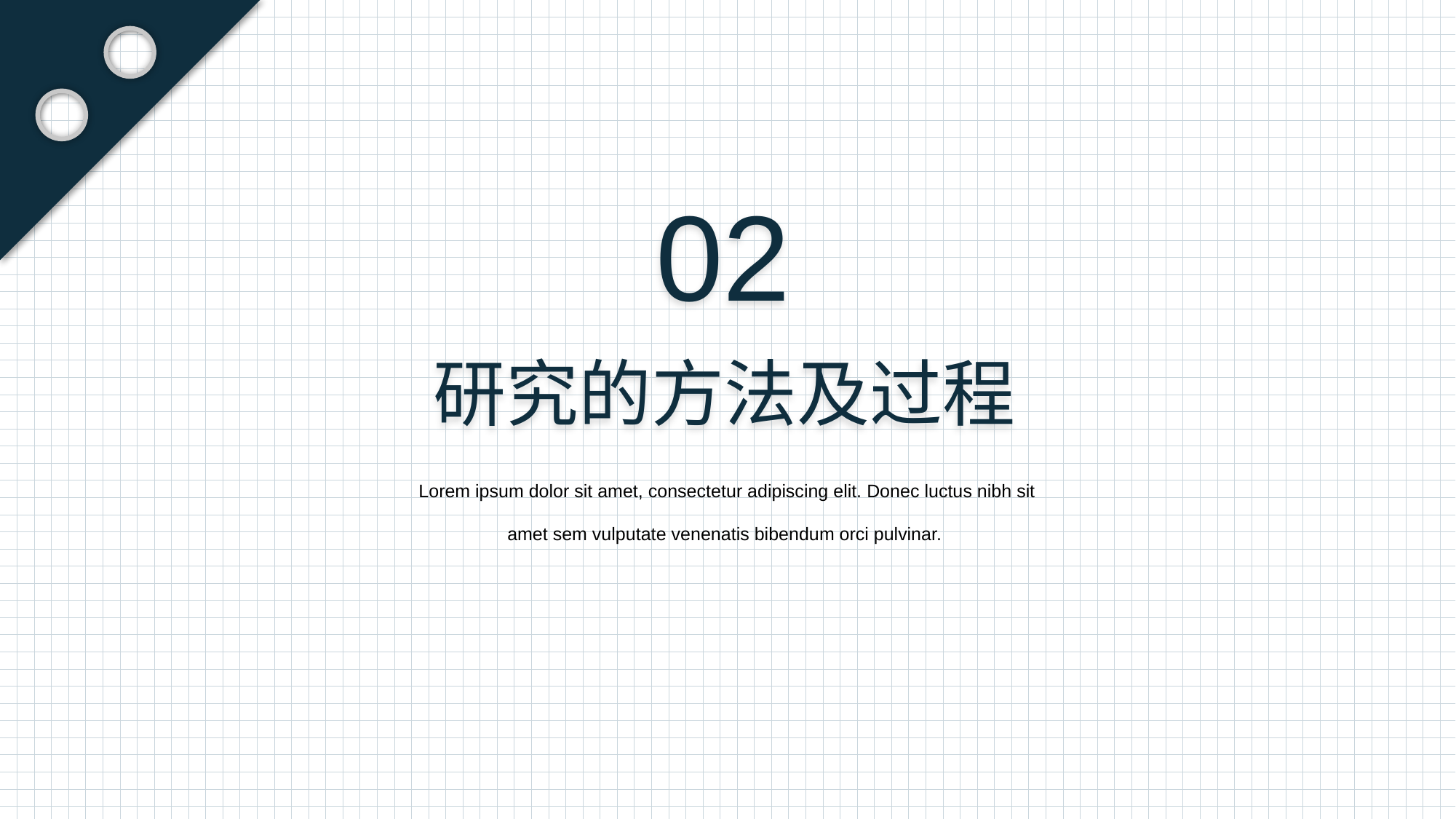

02
研究的方法及过程
Lorem ipsum dolor sit amet, consectetur adipiscing elit. Donec luctus nibh sit amet sem vulputate venenatis bibendum orci pulvinar.